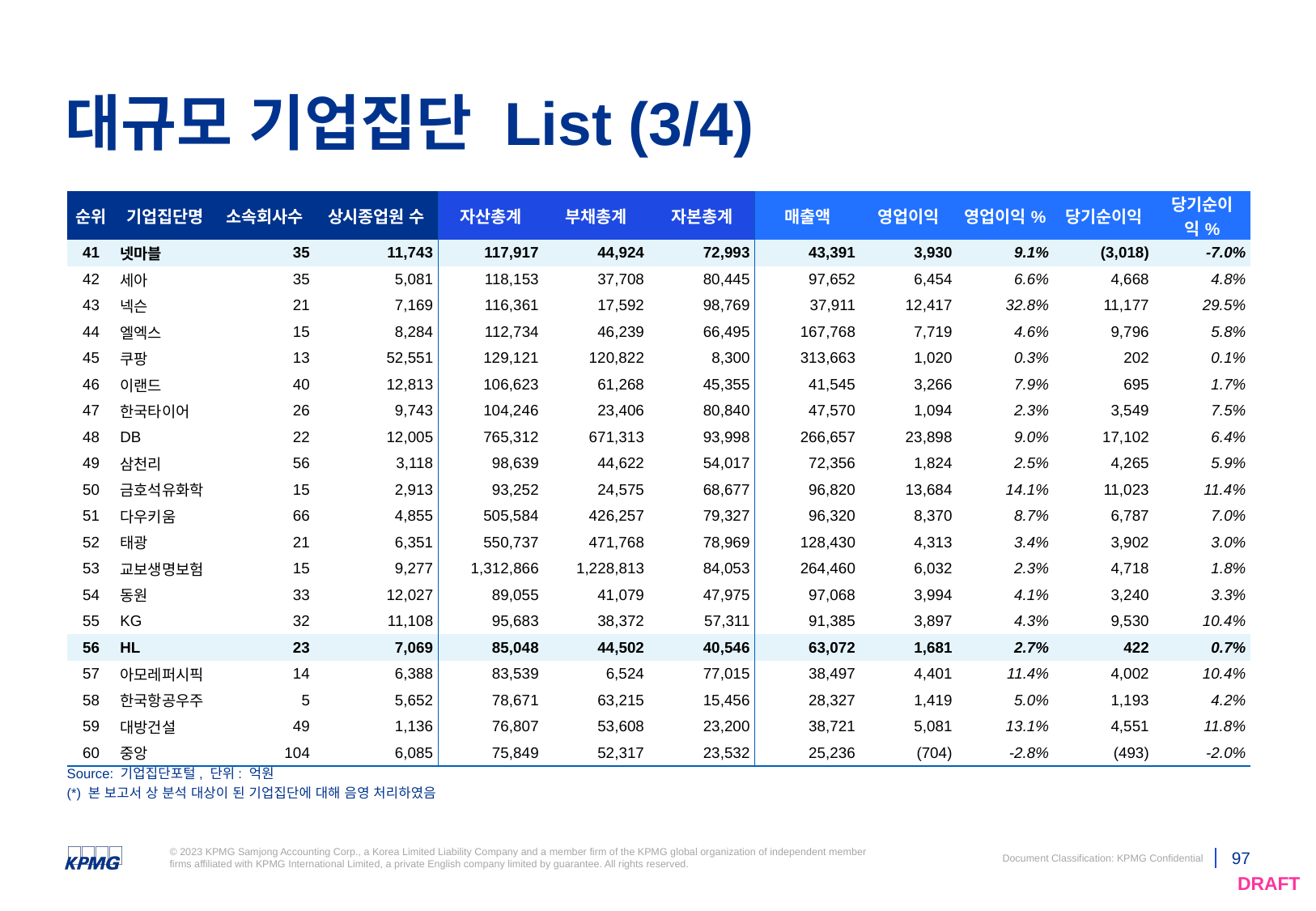

Left
2/3 text box
50-50
text box
Second text column
Right
Call-out box.
# 대규모 기업집단 List (3/4)

Strap-line
| 순위 | 기업집단명 | 소속회사수 | 상시종업원 수 | 자산총계 | 부채총계 | 자본총계 | 매출액 | 영업이익 | 영업이익% | 당기순이익 | 당기순이익% |
| --- | --- | --- | --- | --- | --- | --- | --- | --- | --- | --- | --- |
| 41 | 넷마블 | 35 | 11,743 | 117,917 | 44,924 | 72,993 | 43,391 | 3,930 | 9.1% | (3,018) | -7.0% |
| 42 | 세아 | 35 | 5,081 | 118,153 | 37,708 | 80,445 | 97,652 | 6,454 | 6.6% | 4,668 | 4.8% |
| 43 | 넥슨 | 21 | 7,169 | 116,361 | 17,592 | 98,769 | 37,911 | 12,417 | 32.8% | 11,177 | 29.5% |
| 44 | 엘엑스 | 15 | 8,284 | 112,734 | 46,239 | 66,495 | 167,768 | 7,719 | 4.6% | 9,796 | 5.8% |
| 45 | 쿠팡 | 13 | 52,551 | 129,121 | 120,822 | 8,300 | 313,663 | 1,020 | 0.3% | 202 | 0.1% |
| 46 | 이랜드 | 40 | 12,813 | 106,623 | 61,268 | 45,355 | 41,545 | 3,266 | 7.9% | 695 | 1.7% |
| 47 | 한국타이어 | 26 | 9,743 | 104,246 | 23,406 | 80,840 | 47,570 | 1,094 | 2.3% | 3,549 | 7.5% |
| 48 | DB | 22 | 12,005 | 765,312 | 671,313 | 93,998 | 266,657 | 23,898 | 9.0% | 17,102 | 6.4% |
| 49 | 삼천리 | 56 | 3,118 | 98,639 | 44,622 | 54,017 | 72,356 | 1,824 | 2.5% | 4,265 | 5.9% |
| 50 | 금호석유화학 | 15 | 2,913 | 93,252 | 24,575 | 68,677 | 96,820 | 13,684 | 14.1% | 11,023 | 11.4% |
| 51 | 다우키움 | 66 | 4,855 | 505,584 | 426,257 | 79,327 | 96,320 | 8,370 | 8.7% | 6,787 | 7.0% |
| 52 | 태광 | 21 | 6,351 | 550,737 | 471,768 | 78,969 | 128,430 | 4,313 | 3.4% | 3,902 | 3.0% |
| 53 | 교보생명보험 | 15 | 9,277 | 1,312,866 | 1,228,813 | 84,053 | 264,460 | 6,032 | 2.3% | 4,718 | 1.8% |
| 54 | 동원 | 33 | 12,027 | 89,055 | 41,079 | 47,975 | 97,068 | 3,994 | 4.1% | 3,240 | 3.3% |
| 55 | KG | 32 | 11,108 | 95,683 | 38,372 | 57,311 | 91,385 | 3,897 | 4.3% | 9,530 | 10.4% |
| 56 | HL | 23 | 7,069 | 85,048 | 44,502 | 40,546 | 63,072 | 1,681 | 2.7% | 422 | 0.7% |
| 57 | 아모레퍼시픽 | 14 | 6,388 | 83,539 | 6,524 | 77,015 | 38,497 | 4,401 | 11.4% | 4,002 | 10.4% |
| 58 | 한국항공우주 | 5 | 5,652 | 78,671 | 63,215 | 15,456 | 28,327 | 1,419 | 5.0% | 1,193 | 4.2% |
| 59 | 대방건설 | 49 | 1,136 | 76,807 | 53,608 | 23,200 | 38,721 | 5,081 | 13.1% | 4,551 | 11.8% |
| 60 | 중앙 | 104 | 6,085 | 75,849 | 52,317 | 23,532 | 25,236 | (704) | -2.8% | (493) | -2.0% |
First level
Second level
Third level
Fourth level
Fifth level
Table/ chart
Text box/chart
First item
Second item
Third item
Text box/chart
Source: 기업집단포털, 단위: 억원
(*) 본 보고서 상 분석 대상이 된 기업집단에 대해 음영 처리하였음